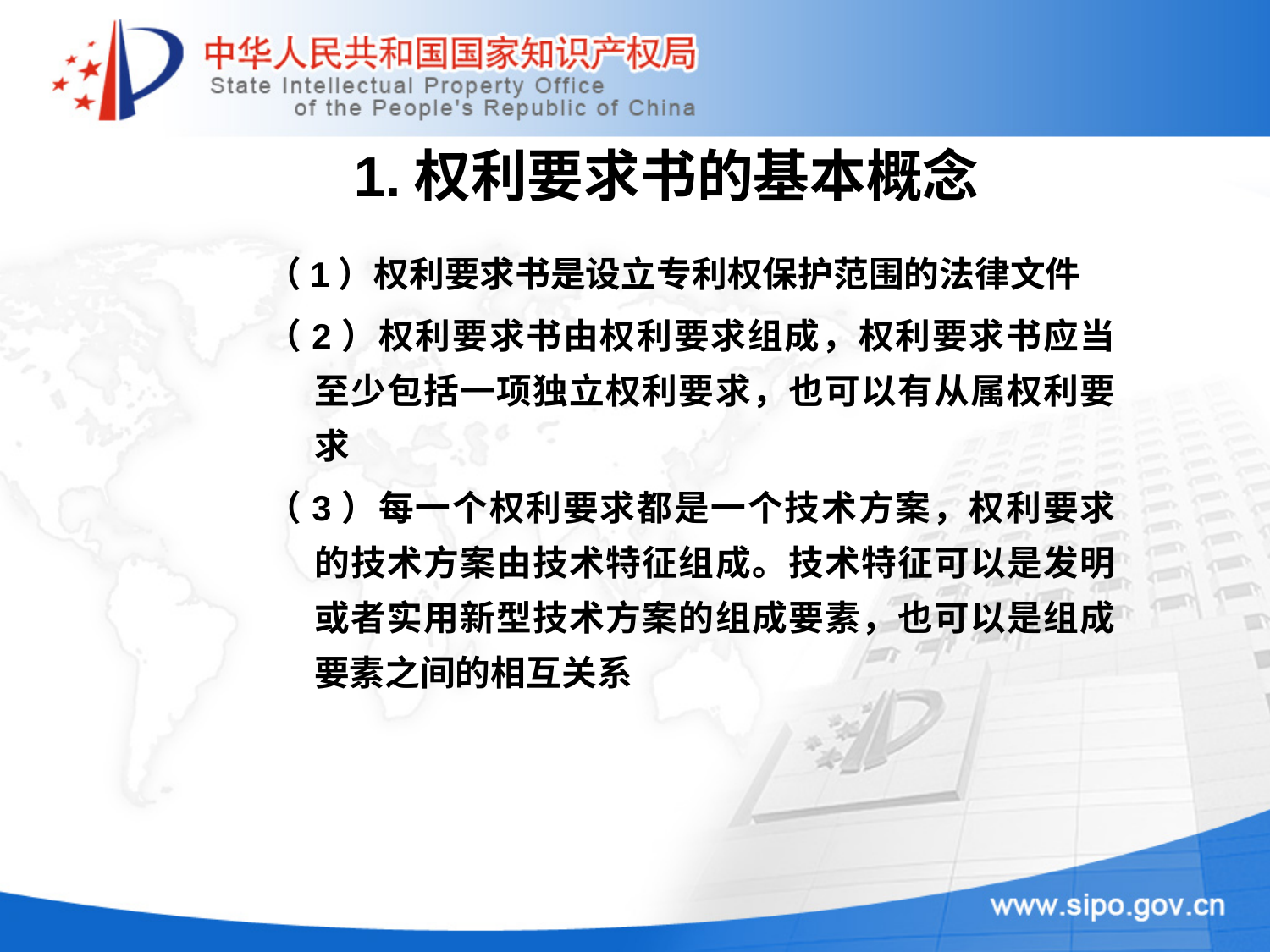

# 1.权利要求书的基本概念
（1）权利要求书是设立专利权保护范围的法律文件
（2）权利要求书由权利要求组成，权利要求书应当至少包括一项独立权利要求，也可以有从属权利要求
（3）每一个权利要求都是一个技术方案，权利要求的技术方案由技术特征组成。技术特征可以是发明或者实用新型技术方案的组成要素，也可以是组成要素之间的相互关系